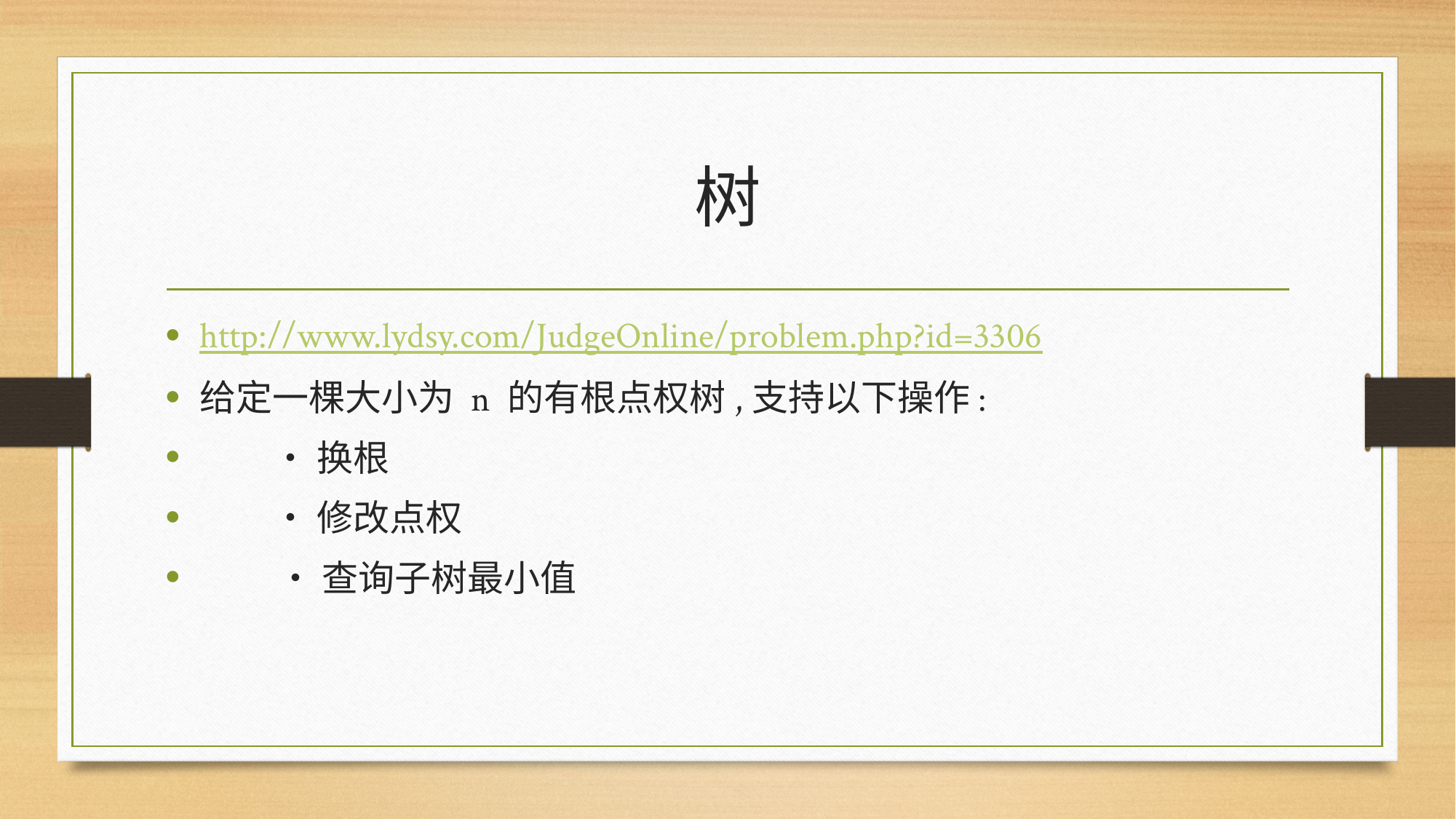

# 树
http://www.lydsy.com/JudgeOnline/problem.php?id=3306
给定一棵大小为 n 的有根点权树,支持以下操作:
　　• 换根
　　• 修改点权
    　• 查询子树最小值